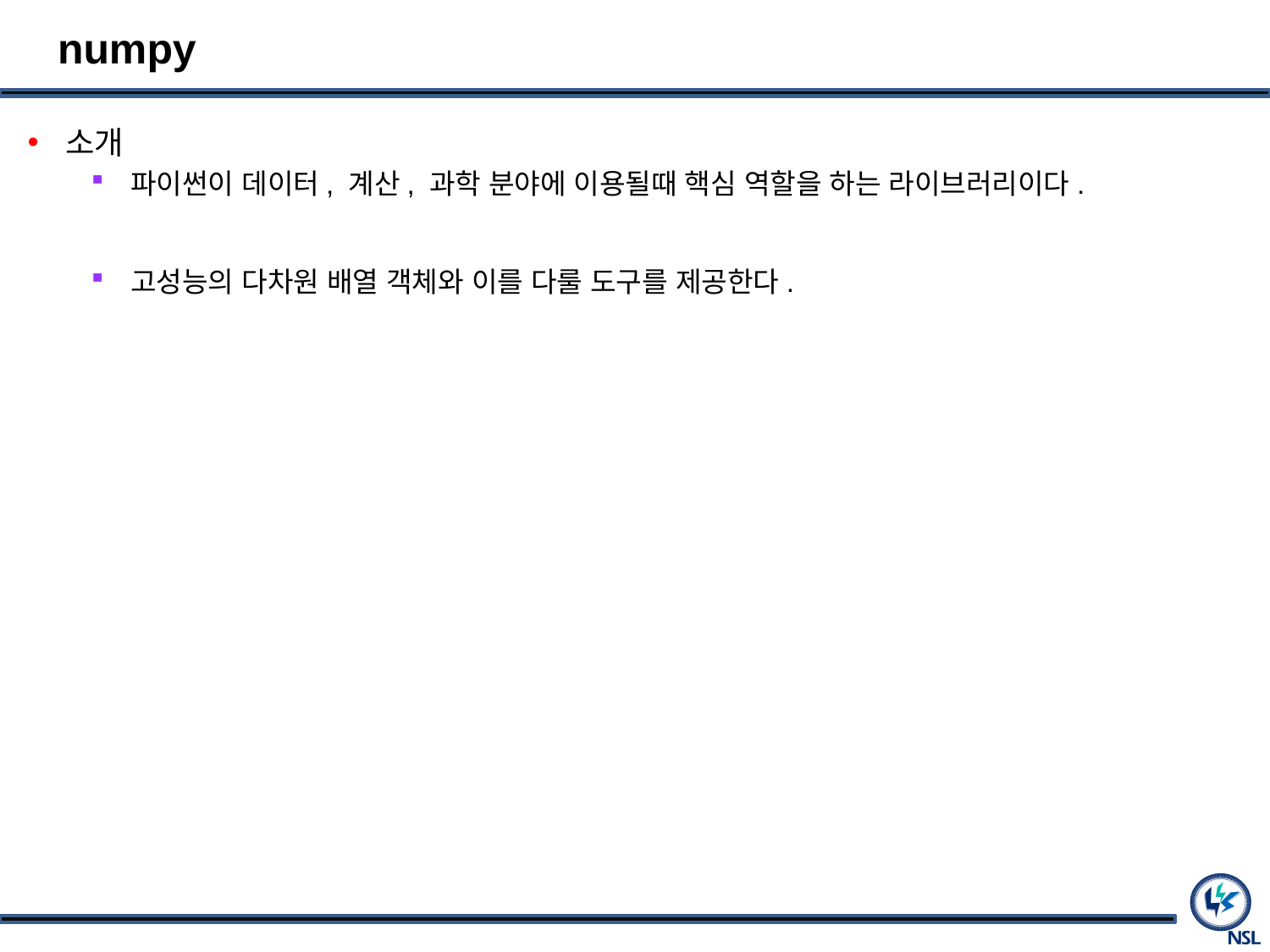

# numpy
소개
파이썬이 데이터, 계산, 과학 분야에 이용될때 핵심 역할을 하는 라이브러리이다.

고성능의 다차원 배열 객체와 이를 다룰 도구를 제공한다.